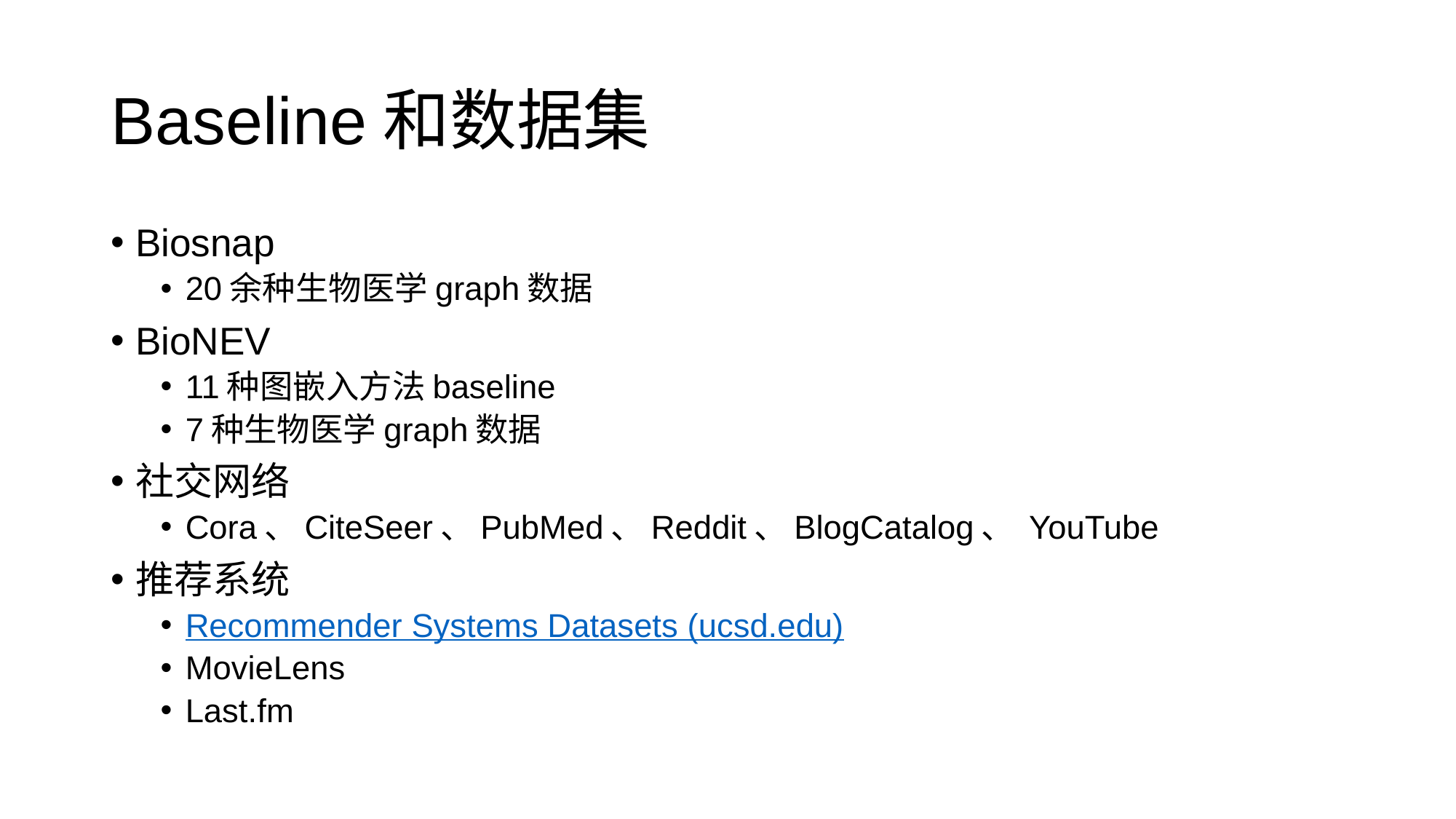

# Baseline和数据集
Biosnap
20余种生物医学graph数据
BioNEV
11种图嵌入方法baseline
7种生物医学graph数据
社交网络
Cora、CiteSeer、PubMed、Reddit、BlogCatalog、 YouTube
推荐系统
Recommender Systems Datasets (ucsd.edu)
MovieLens
Last.fm